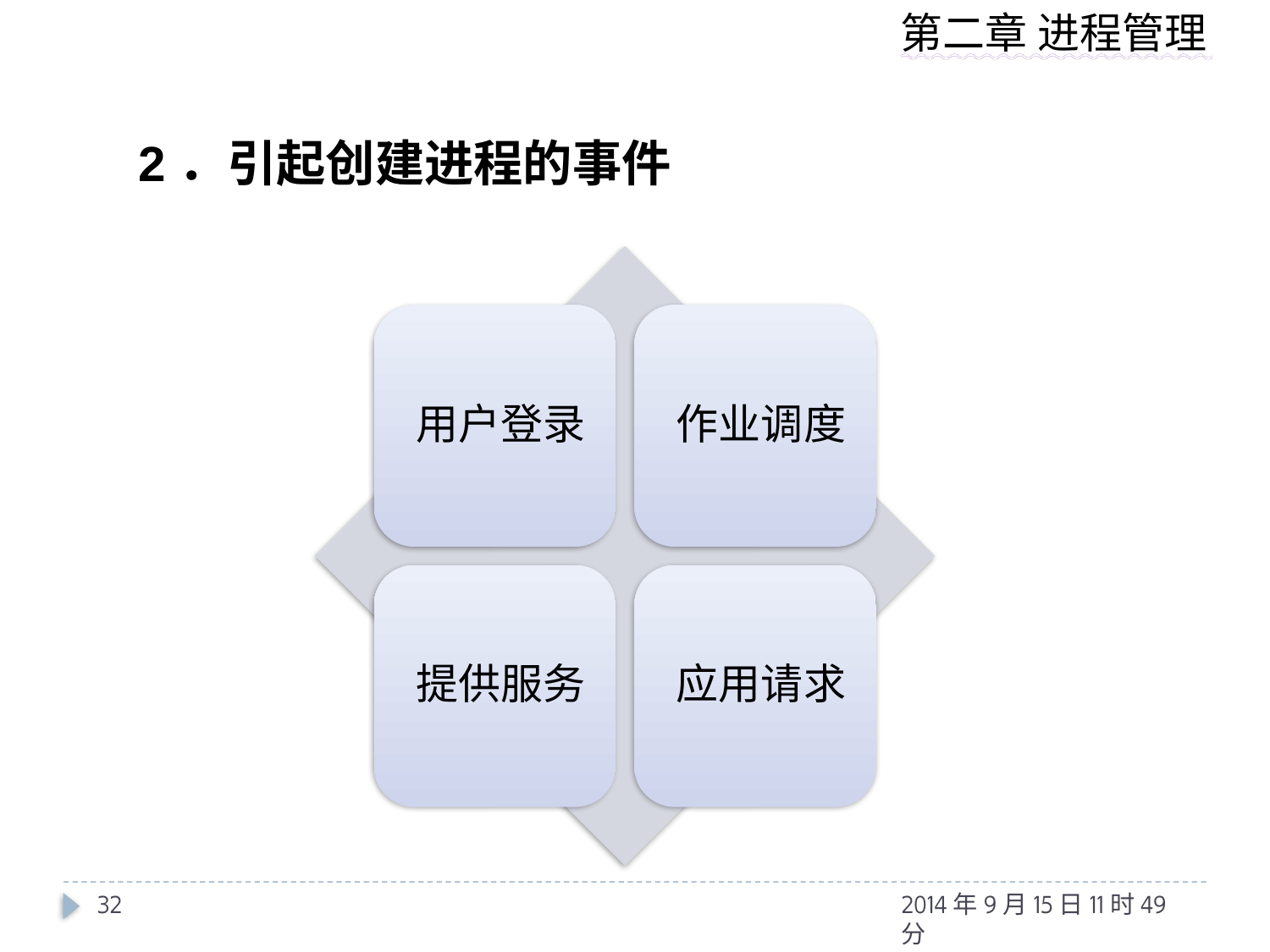

2．引起创建进程的事件
用户登录
作业调度
提供服务
应用请求
32
2014年9月15日11时49分